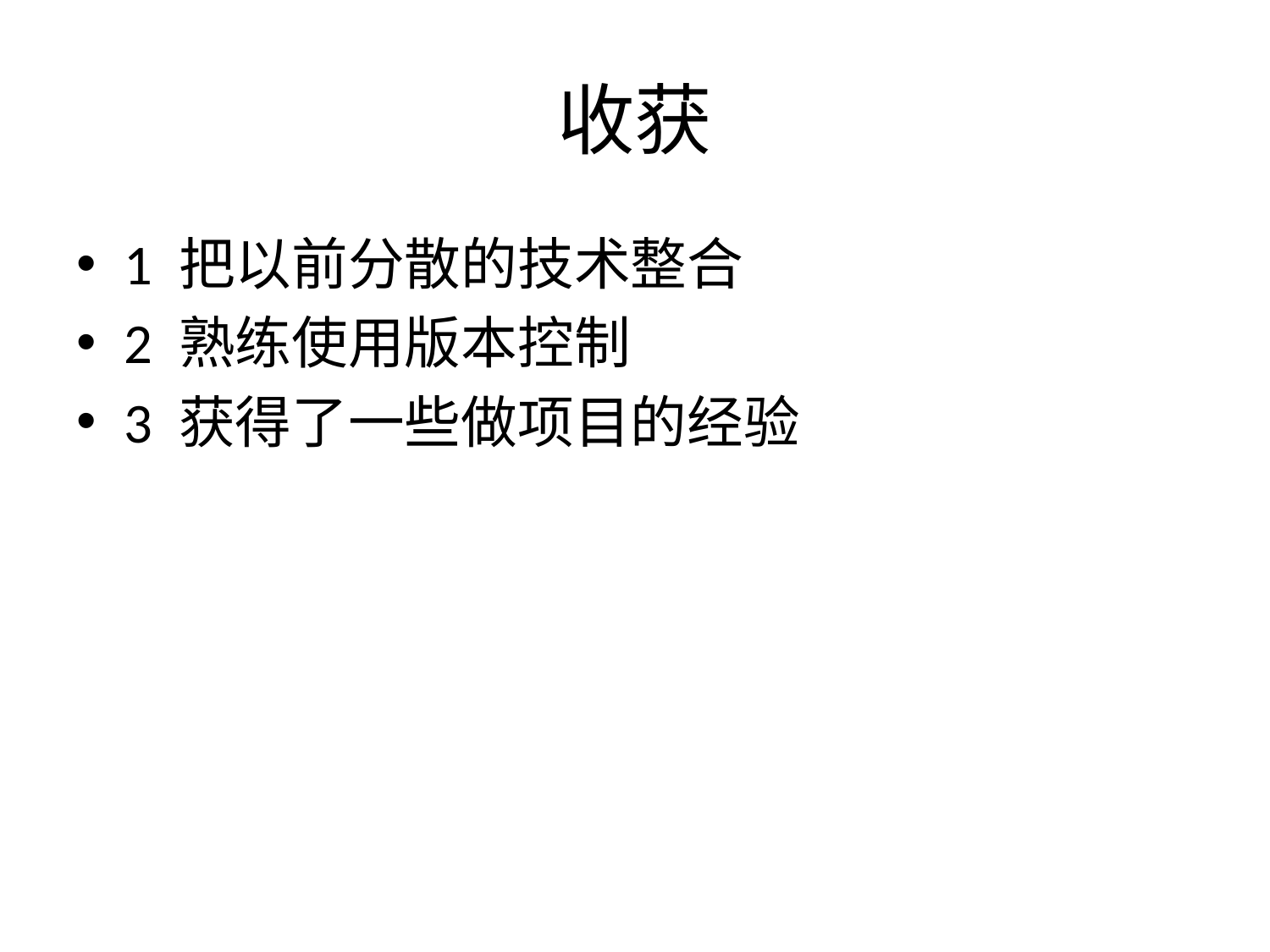

# 收获
1 把以前分散的技术整合
2 熟练使用版本控制
3 获得了一些做项目的经验